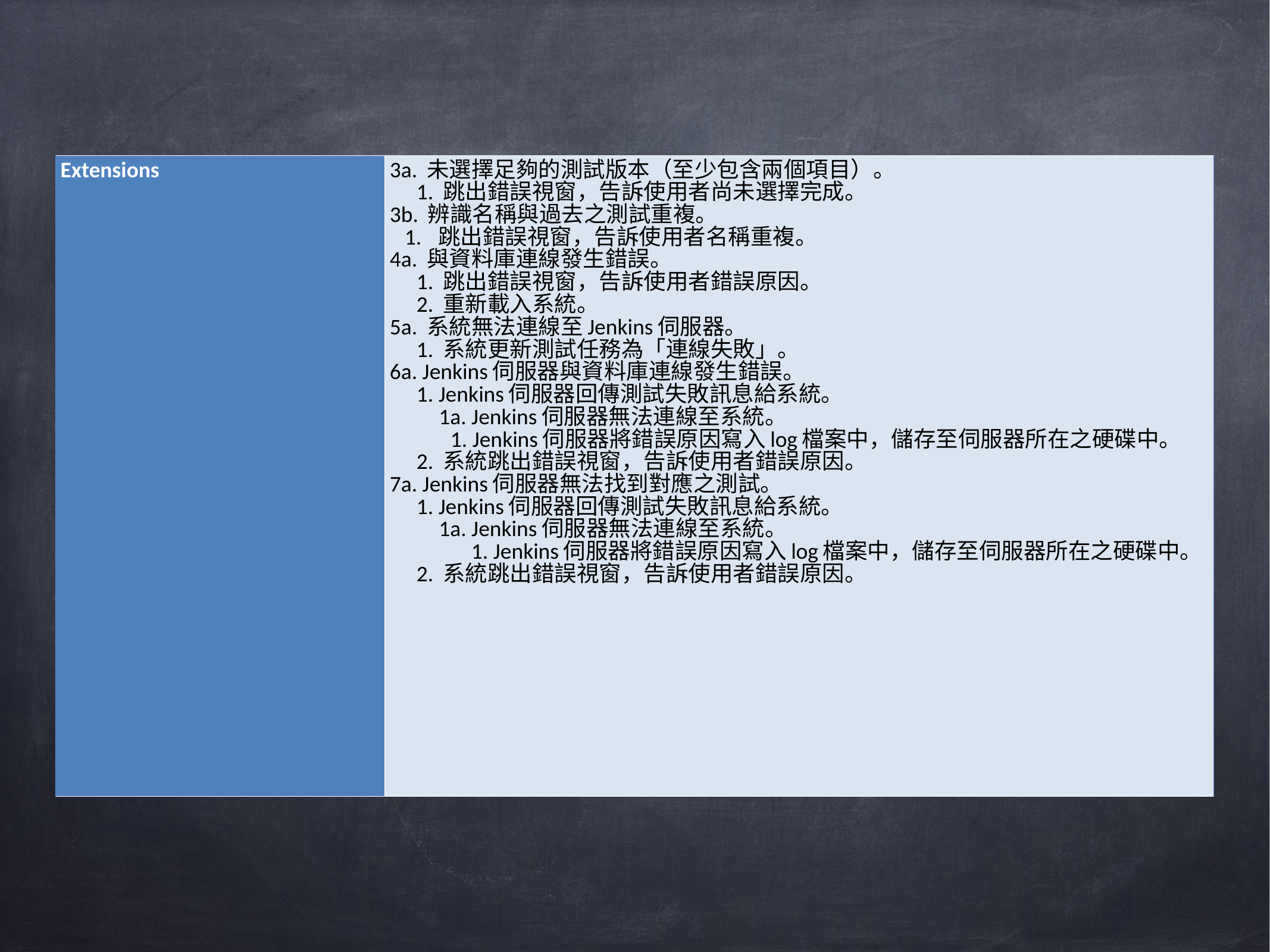

10
| Extensions | 3a. 未選擇足夠的測試版本（至少包含兩個項目）。 　1. 跳出錯誤視窗，告訴使用者尚未選擇完成。 3b. 辨識名稱與過去之測試重複。 跳出錯誤視窗，告訴使用者名稱重複。 4a. 與資料庫連線發生錯誤。 　1. 跳出錯誤視窗，告訴使用者錯誤原因。 　2. 重新載入系統。 5a. 系統無法連線至Jenkins伺服器。 　1. 系統更新測試任務為「連線失敗」。 6a. Jenkins伺服器與資料庫連線發生錯誤。 　1. Jenkins伺服器回傳測試失敗訊息給系統。 　　1a. Jenkins伺服器無法連線至系統。 1. Jenkins伺服器將錯誤原因寫入log檔案中，儲存至伺服器所在之硬碟中。 　2. 系統跳出錯誤視窗，告訴使用者錯誤原因。 7a. Jenkins伺服器無法找到對應之測試。 　1. Jenkins伺服器回傳測試失敗訊息給系統。 　　1a. Jenkins伺服器無法連線至系統。 　　　 1. Jenkins伺服器將錯誤原因寫入log檔案中，儲存至伺服器所在之硬碟中。 　2. 系統跳出錯誤視窗，告訴使用者錯誤原因。 |
| --- | --- |